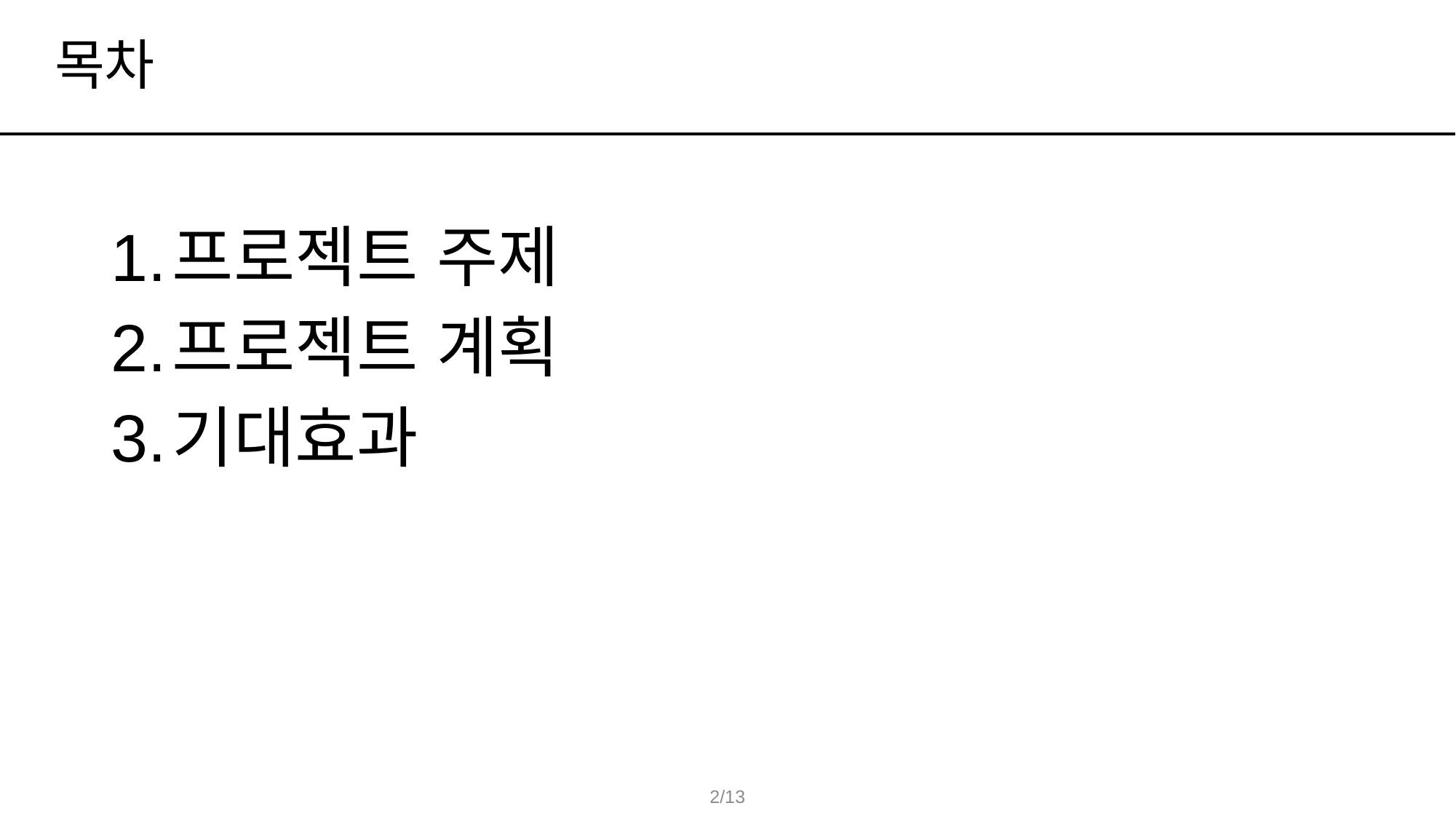

# 목차
프로젝트 주제
프로젝트 계획
기대효과
2/13